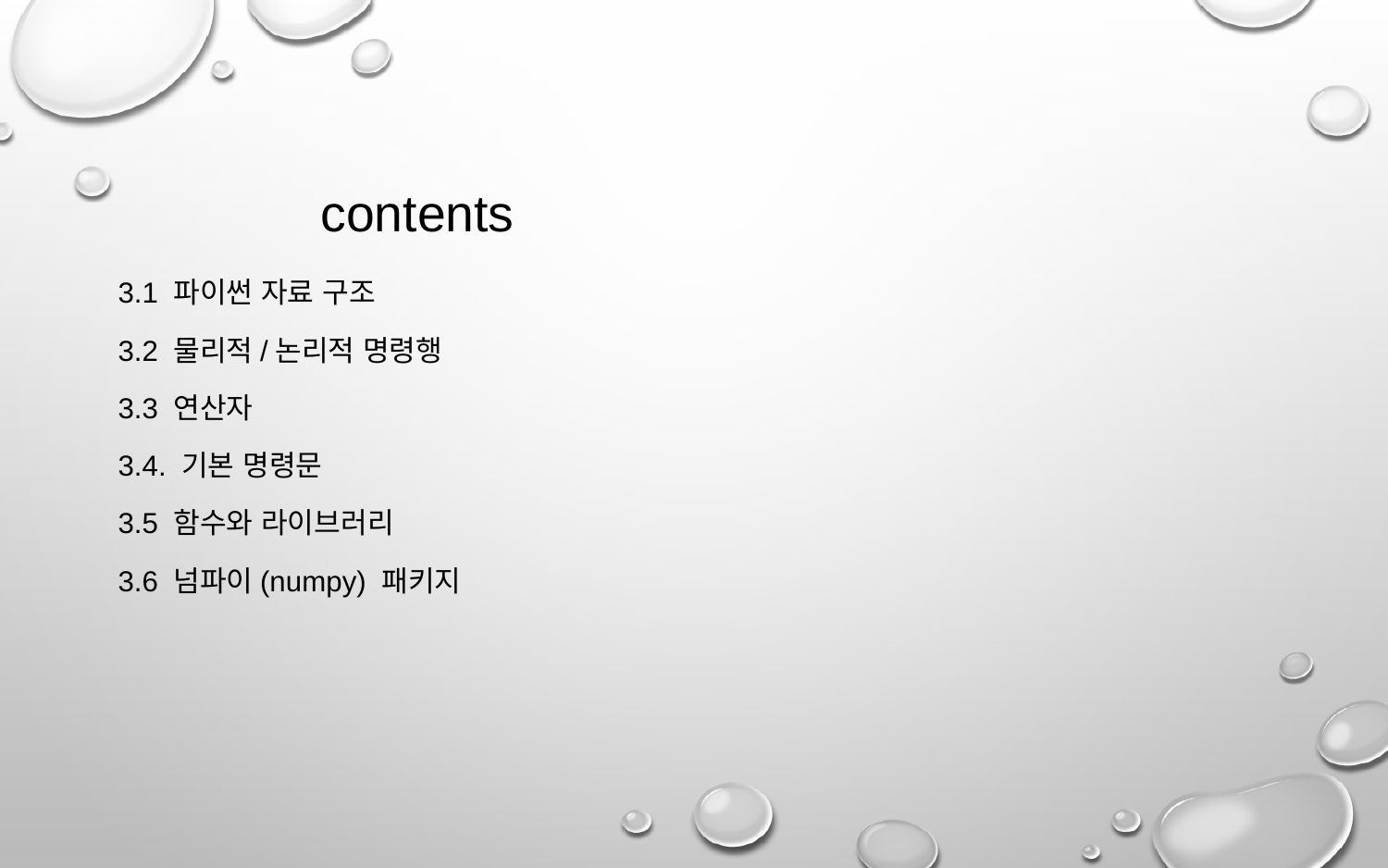

# contents
3.1 파이썬 자료 구조
3.2 물리적/논리적 명령행
3.3 연산자
3.4. 기본 명령문
3.5 함수와 라이브러리
3.6 넘파이(numpy) 패키지